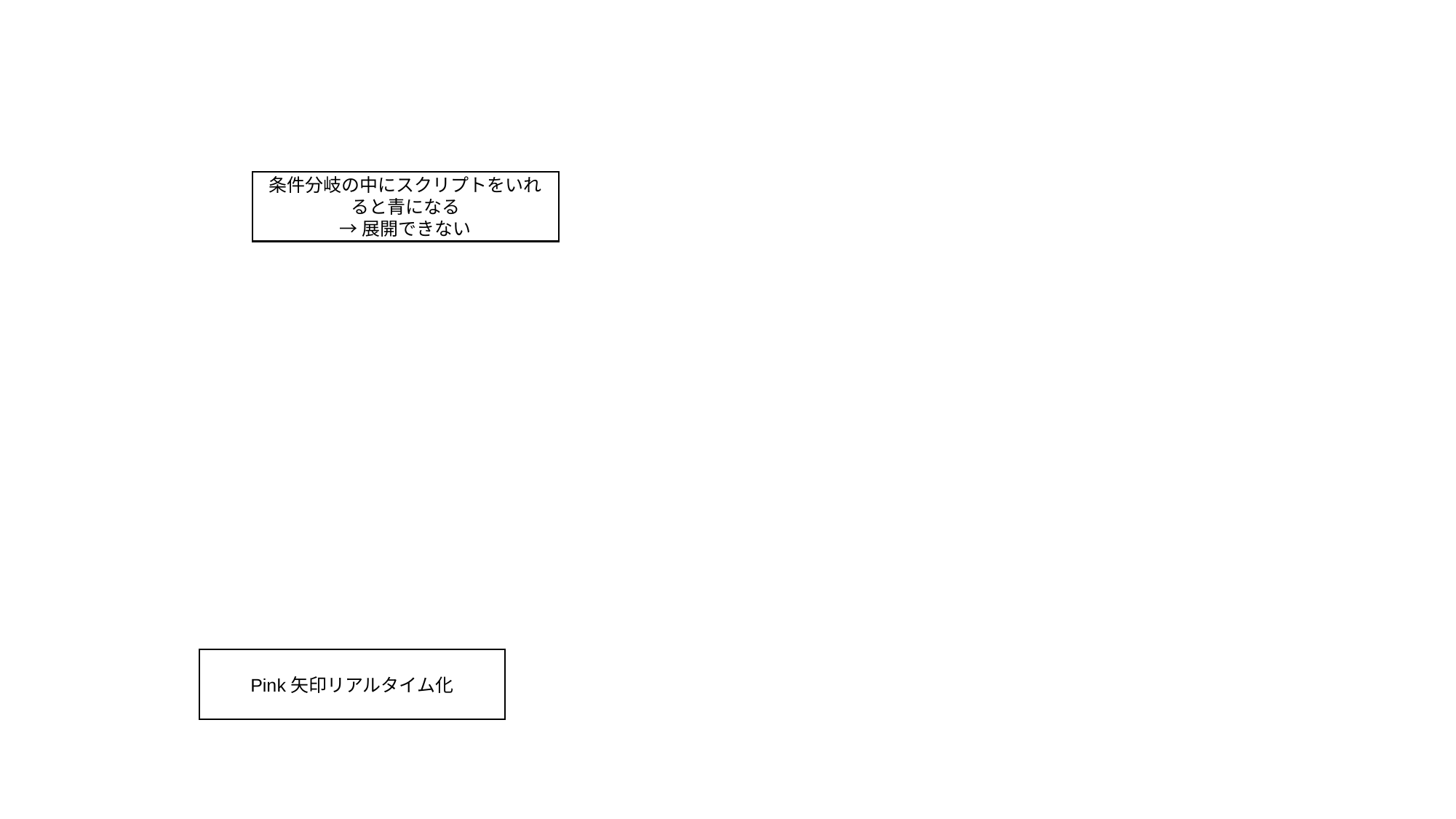

条件分岐の中にスクリプトをいれると青になる
→展開できない
Pink矢印リアルタイム化